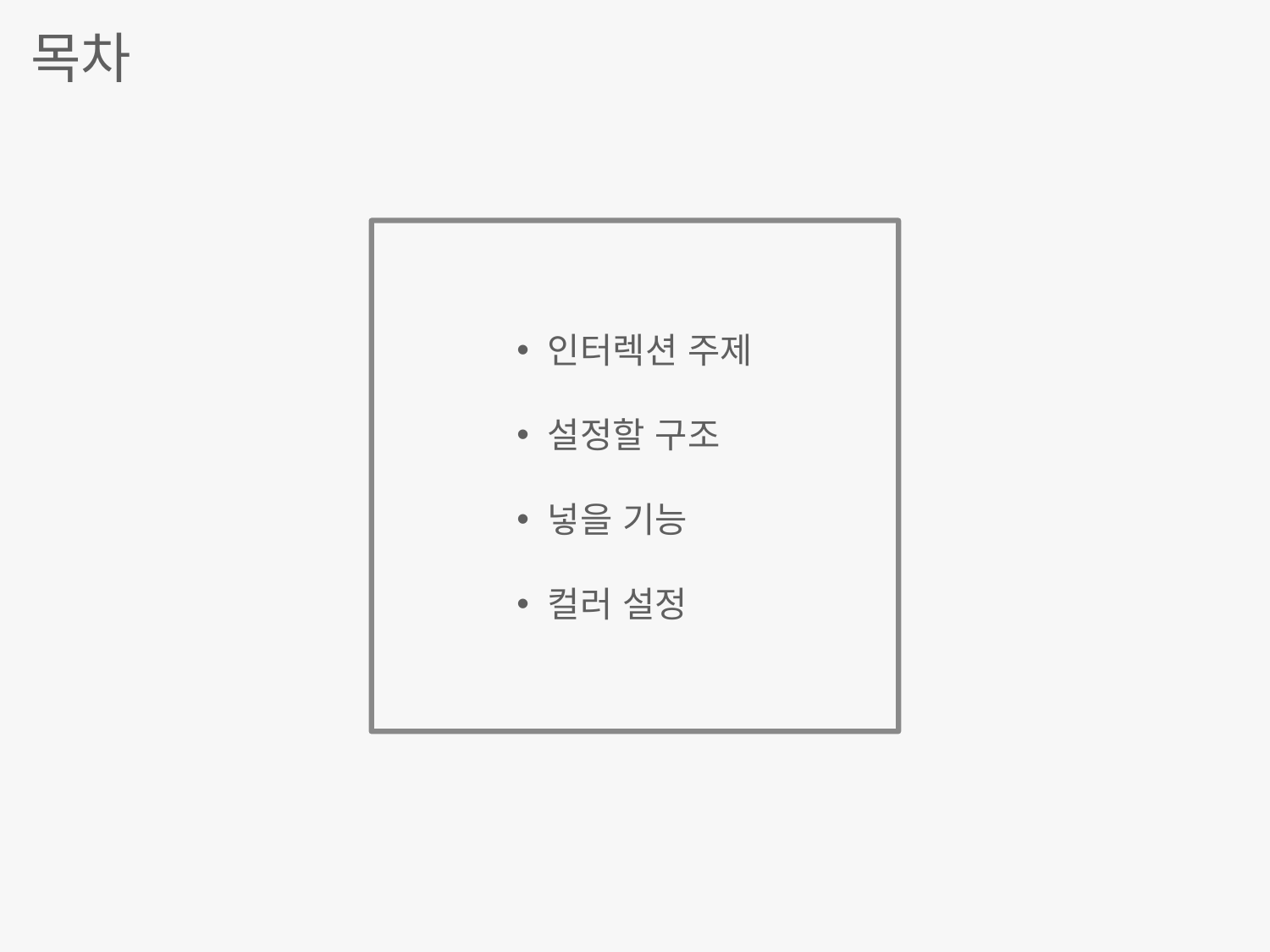

목차

 인터렉션 주제

 설정할 구조

 넣을 기능

 컬러 설정